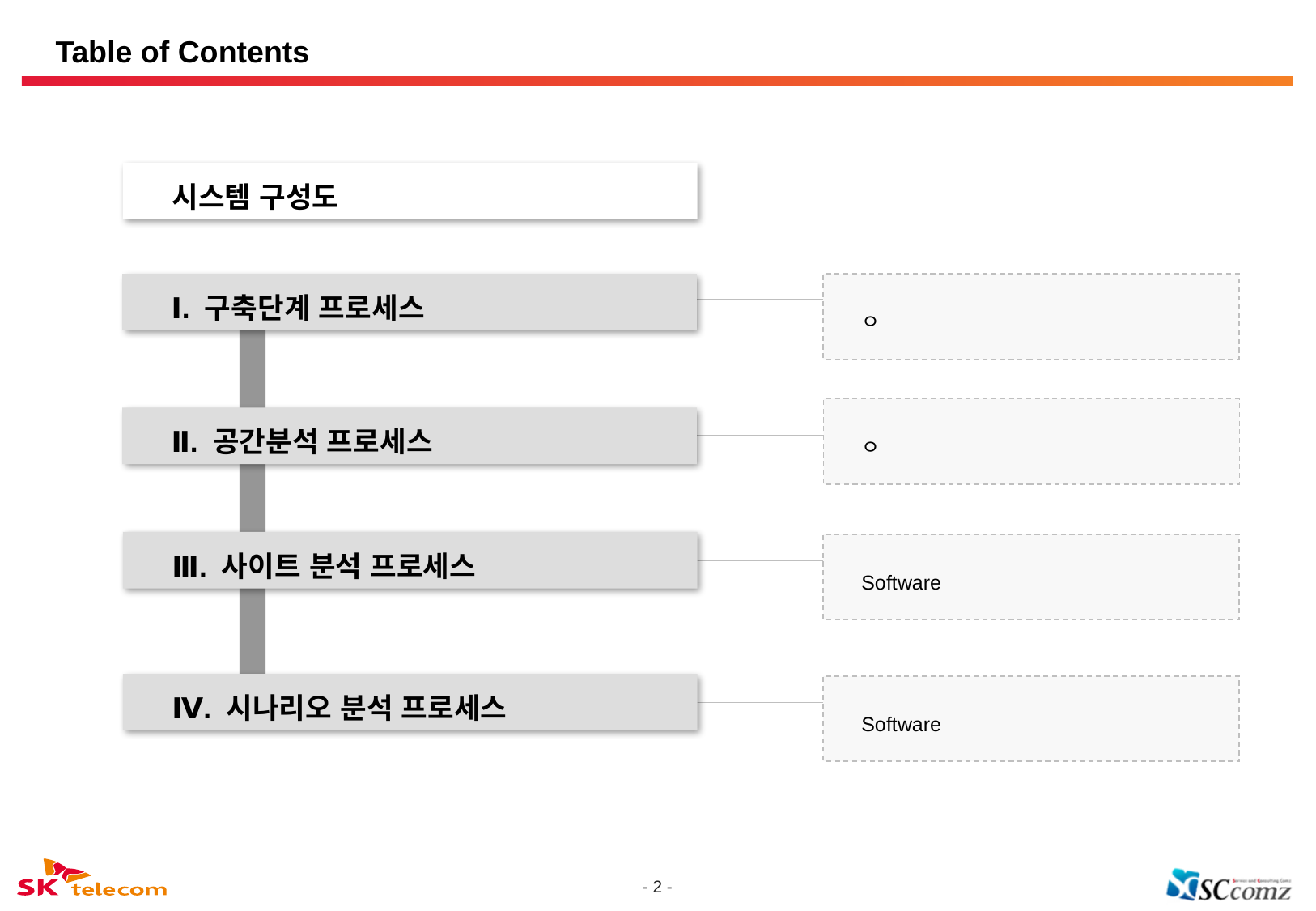

# Table of Contents
시스템 구성도
Ⅰ. 구축단계 프로세스
ㅇ

ㅇ
Ⅱ. 공간분석 프로세스
Ⅲ. 사이트 분석 프로세스
Software
Ⅳ. 시나리오 분석 프로세스
Software